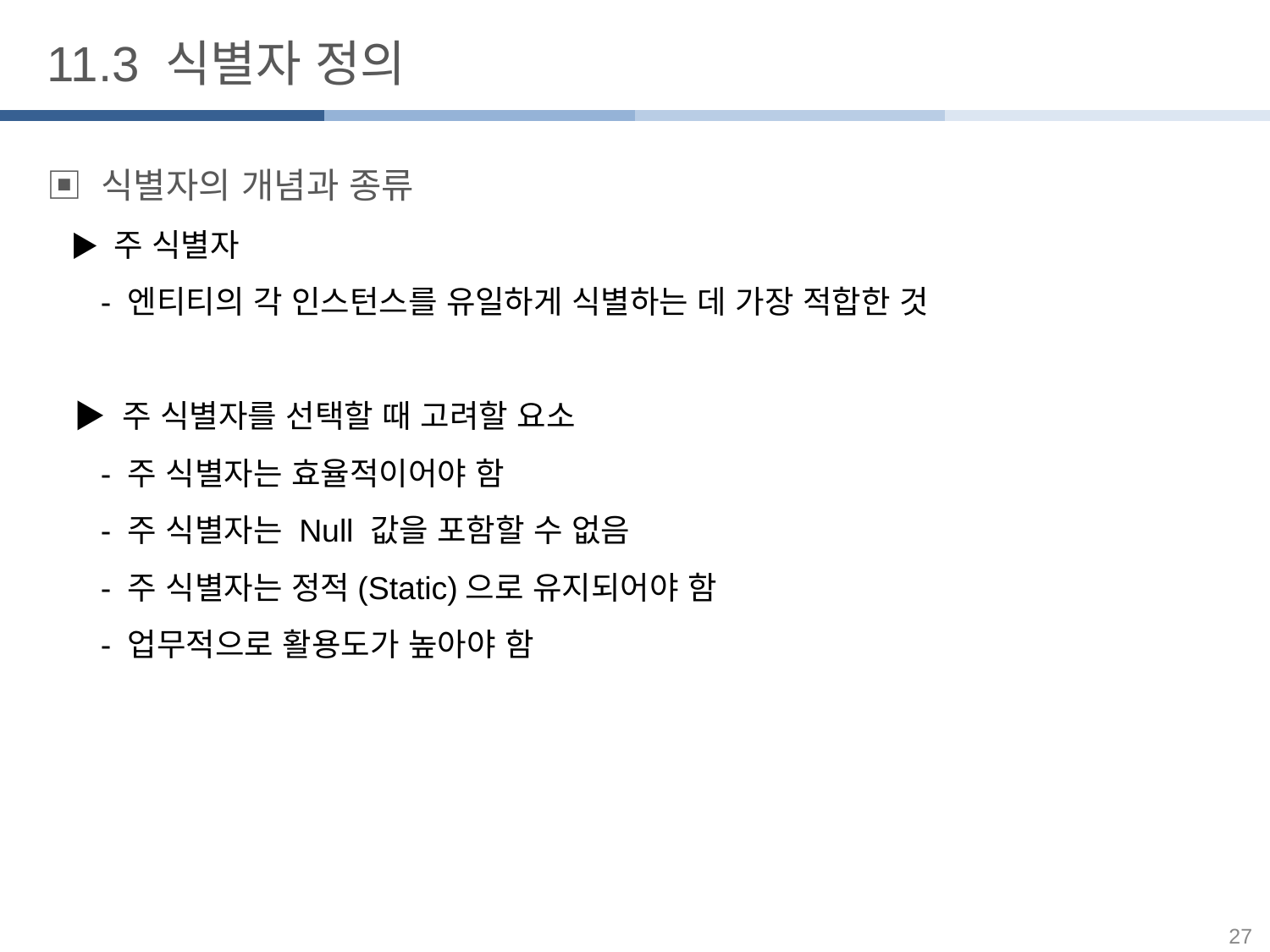

11.3 식별자 정의
▣ 식별자의 개념과 종류
   ▶ 주 식별자
      - 엔티티의 각 인스턴스를 유일하게 식별하는 데 가장 적합한 것

   ▶ 주 식별자를 선택할 때 고려할 요소
      - 주 식별자는 효율적이어야 함
      - 주 식별자는 Null 값을 포함할 수 없음
      - 주 식별자는 정적(Static)으로 유지되어야 함
      - 업무적으로 활용도가 높아야 함

27